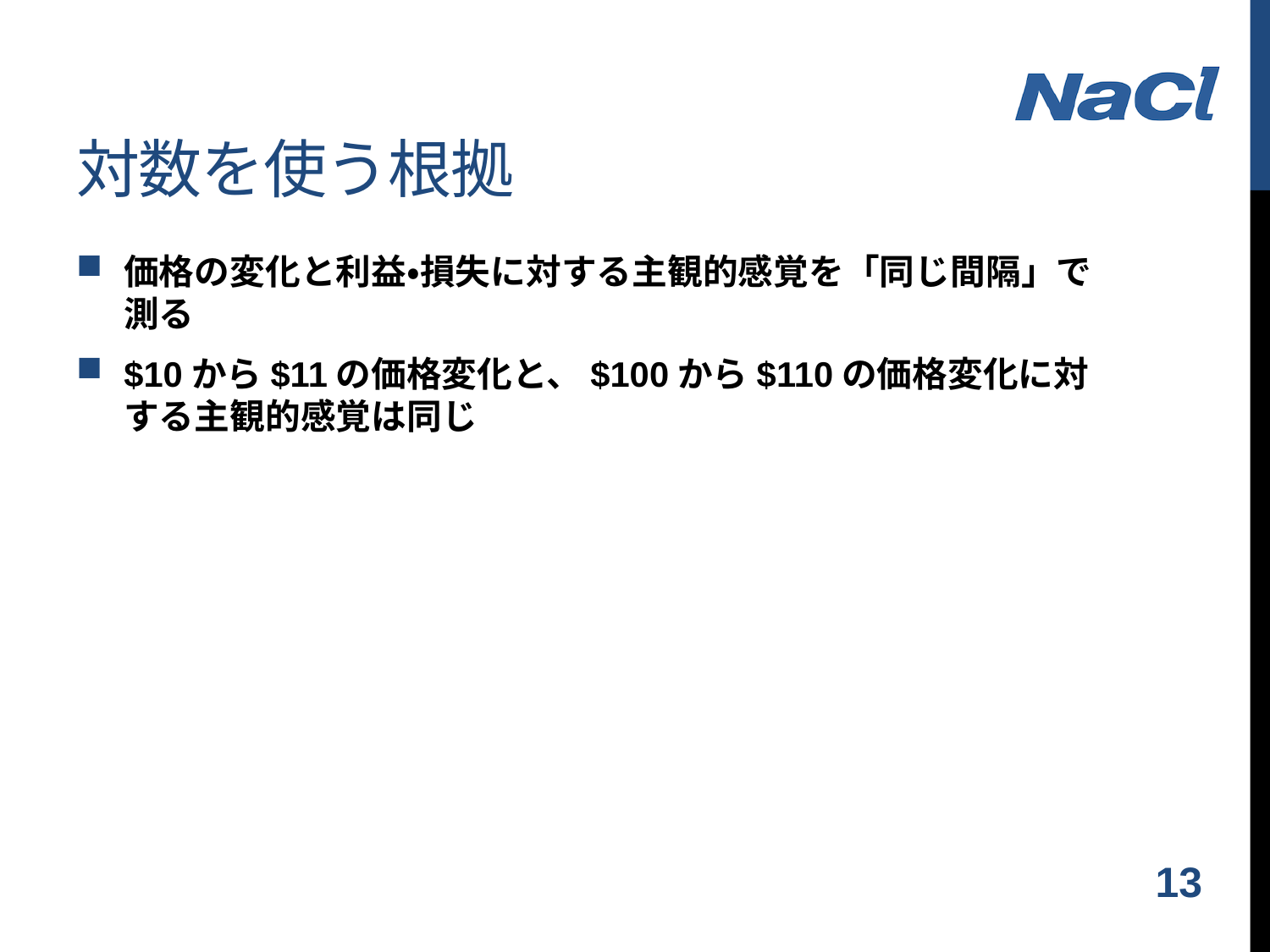

# 対数を使う根拠
価格の変化と利益・損失に対する主観的感覚を「同じ間隔」で測る
$10から$11の価格変化と、$100から$110の価格変化に対する主観的感覚は同じ
13